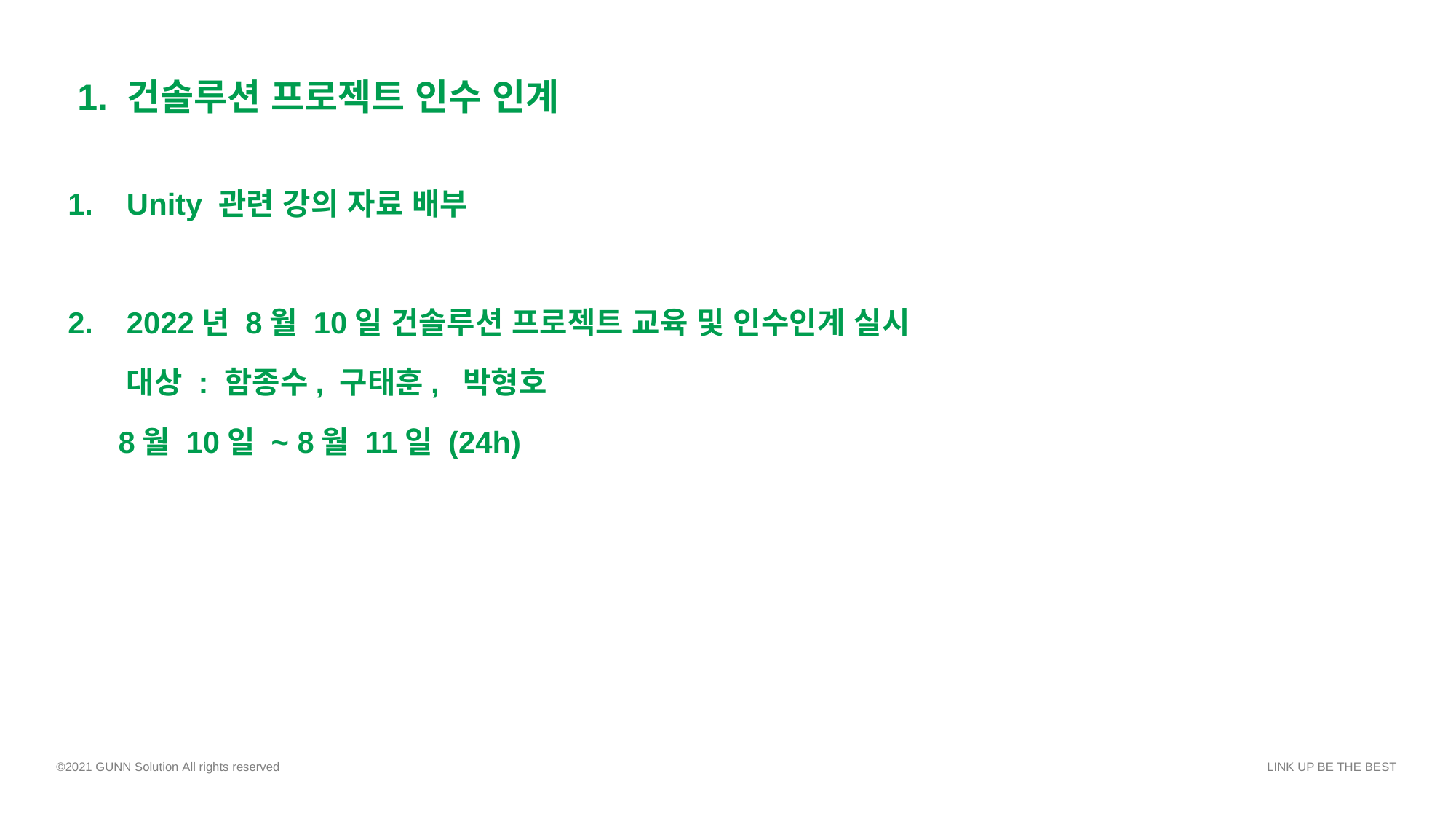

1. 건솔루션 프로젝트 인수 인계
1.    Unity 관련 강의 자료 배부

2.    2022년 8월 10일 건솔루션 프로젝트 교육 및 인수인계 실시
      대상 : 함종수, 구태훈,  박형호
      8월 10일 ~ 8월 11일 (24h)